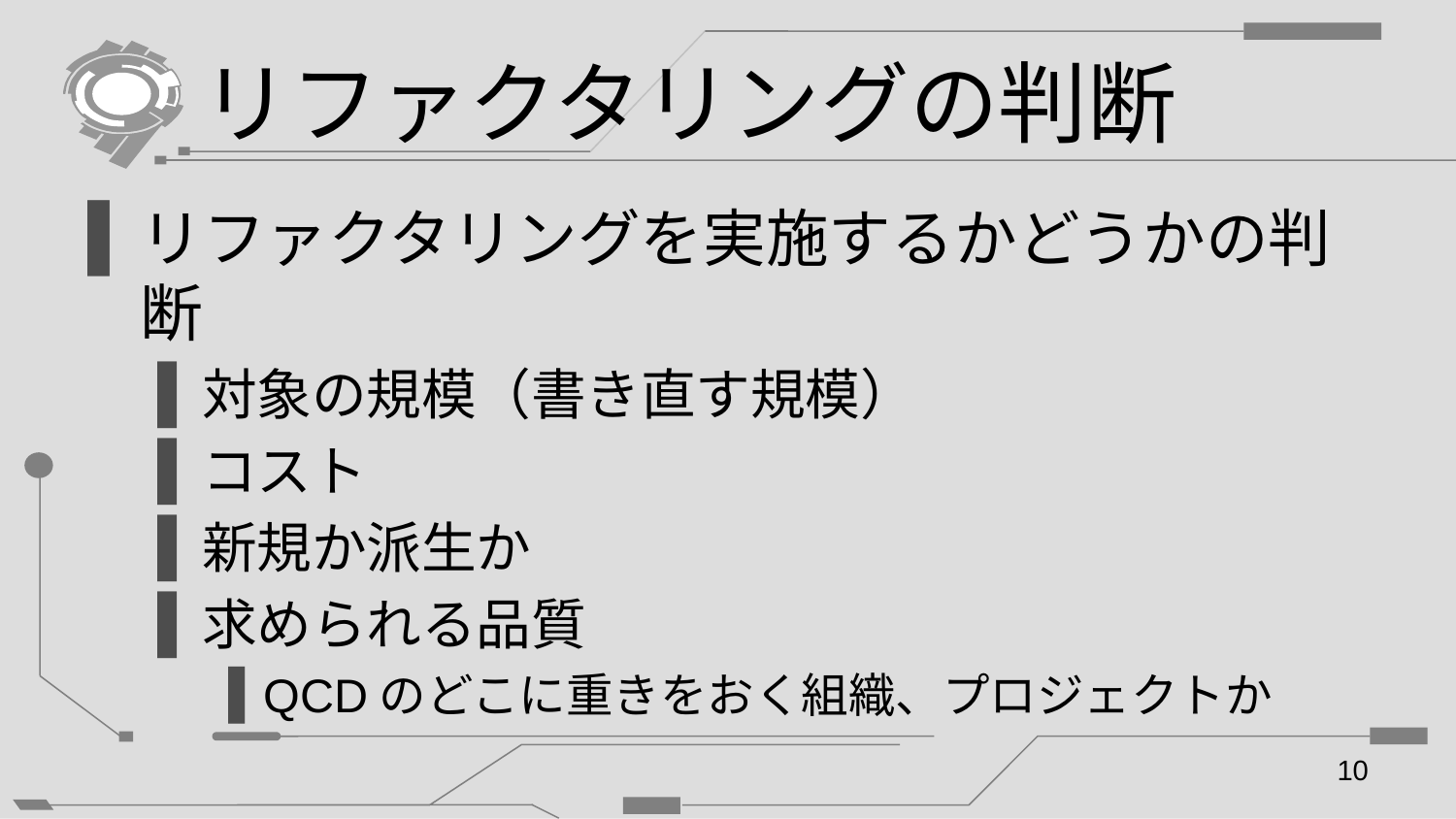

# リファクタリングの判断
リファクタリングを実施するかどうかの判断
対象の規模（書き直す規模）
コスト
新規か派生か
求められる品質
QCDのどこに重きをおく組織、プロジェクトか
10